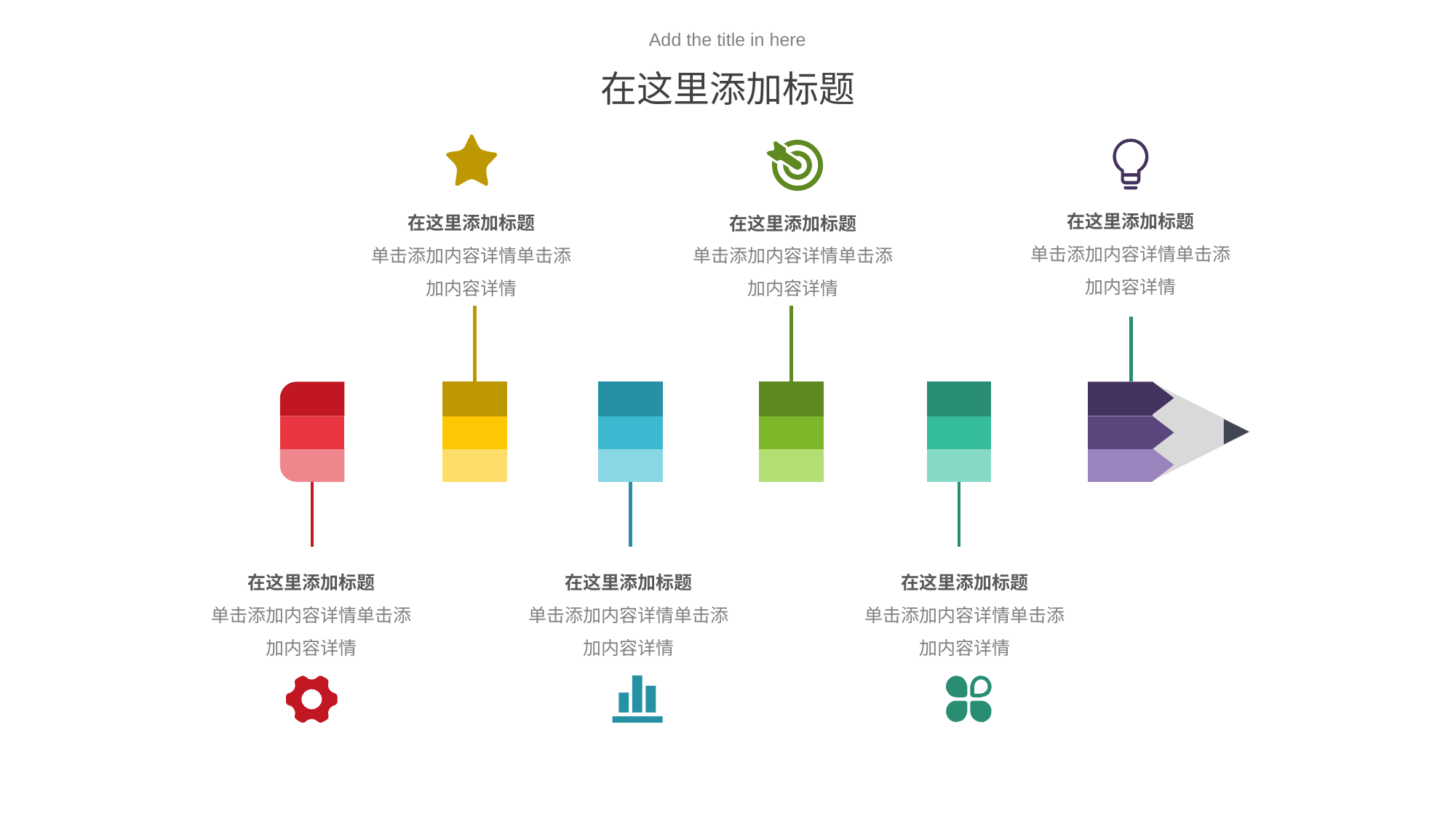

Add the title in here
在这里添加标题

在这里添加标题
单击添加内容详情单击添加内容详情
在这里添加标题
单击添加内容详情单击添加内容详情
在这里添加标题
单击添加内容详情单击添加内容详情

在这里添加标题
单击添加内容详情单击添加内容详情
在这里添加标题
单击添加内容详情单击添加内容详情
在这里添加标题
单击添加内容详情单击添加内容详情